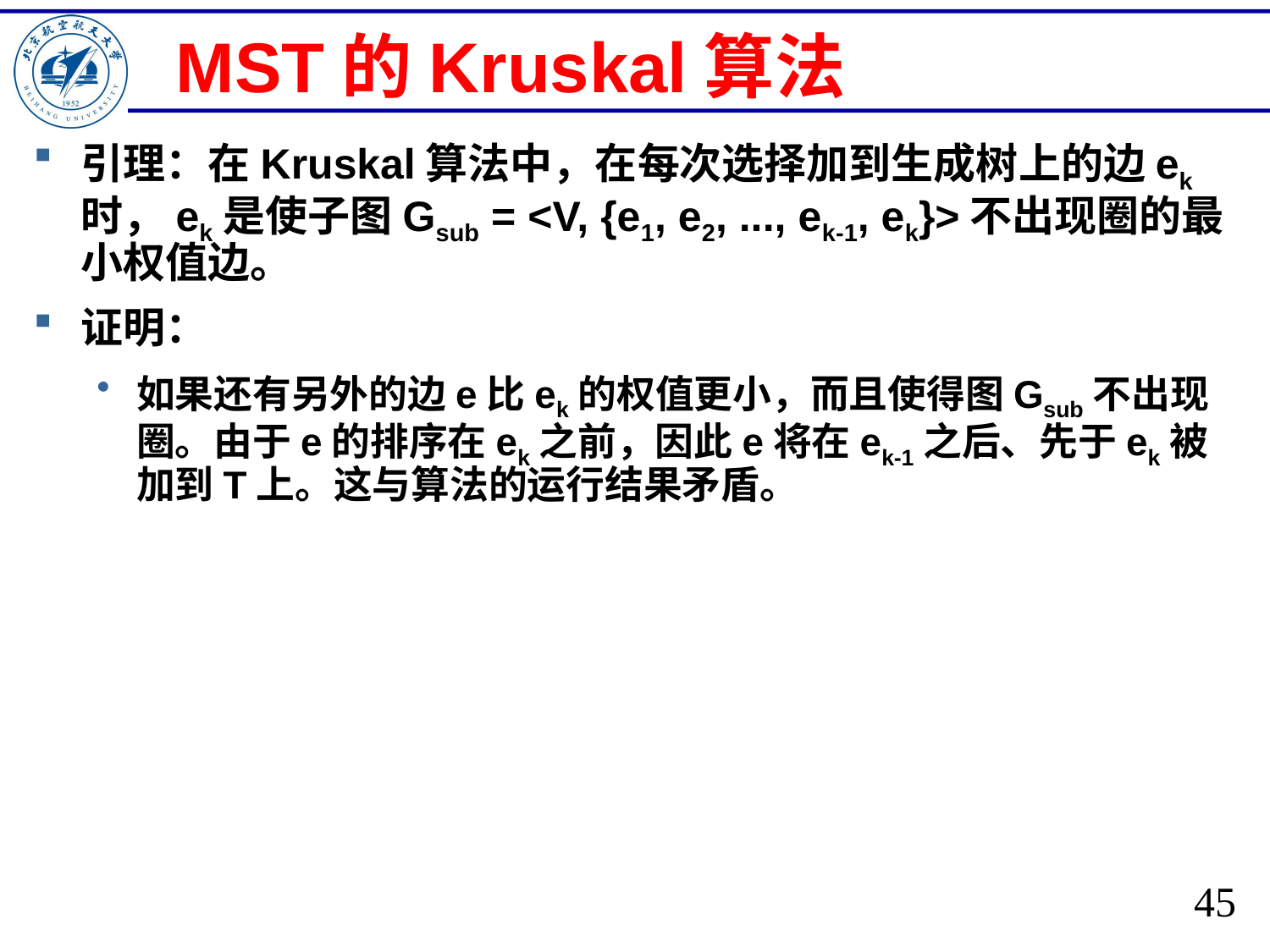

# MST的Kruskal算法
引理：在Kruskal算法中，在每次选择加到生成树上的边ek时，ek是使子图Gsub = <V, {e1, e2, ..., ek-1, ek}>不出现圈的最小权值边。
证明：
如果还有另外的边e比ek的权值更小，而且使得图Gsub不出现圈。由于e的排序在ek之前，因此e将在ek-1之后、先于ek被加到T上。这与算法的运行结果矛盾。